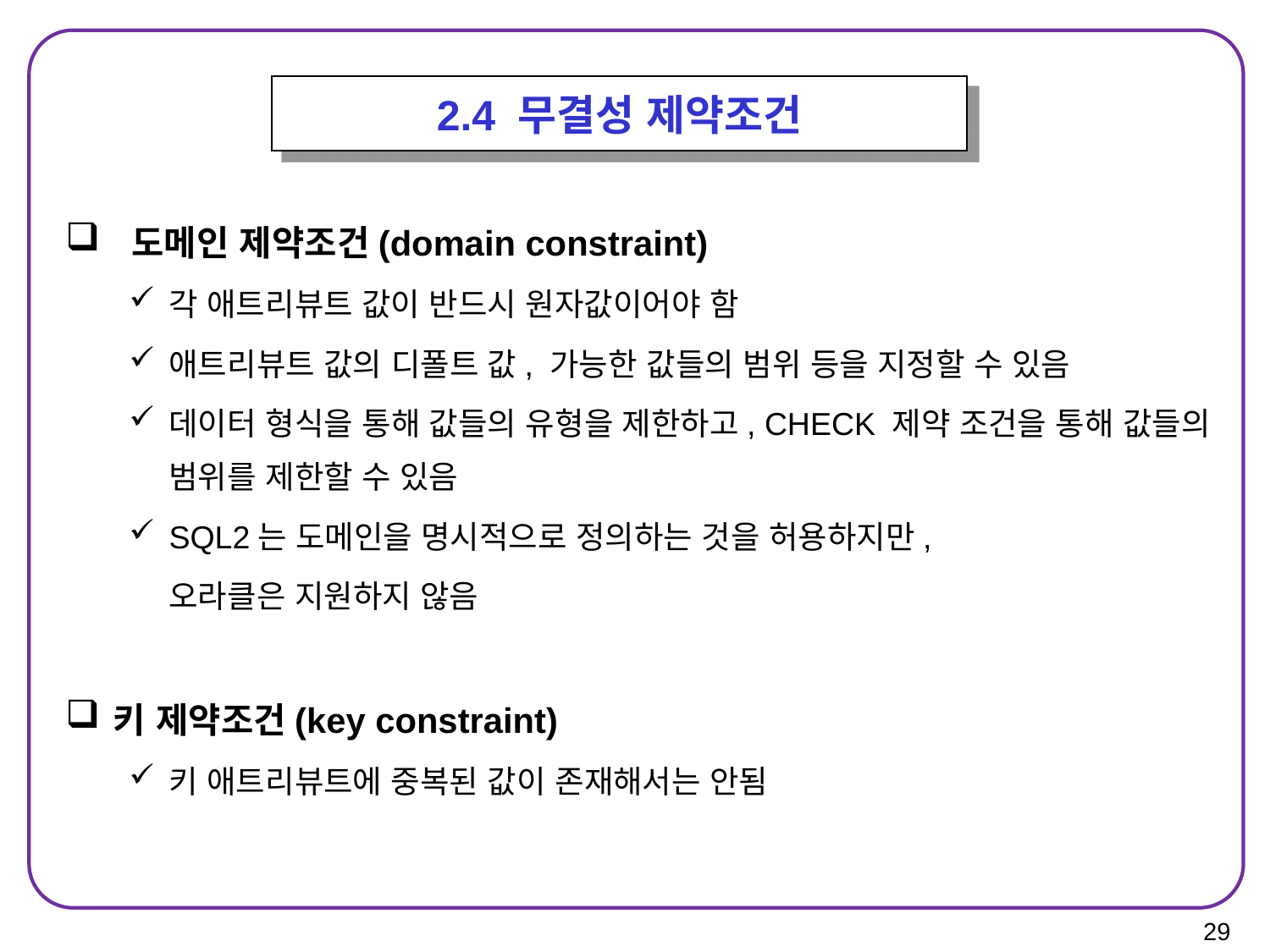

2.4 무결성 제약조건
 도메인 제약조건(domain constraint)
각 애트리뷰트 값이 반드시 원자값이어야 함
애트리뷰트 값의 디폴트 값, 가능한 값들의 범위 등을 지정할 수 있음
데이터 형식을 통해 값들의 유형을 제한하고, CHECK 제약 조건을 통해 값들의 범위를 제한할 수 있음
SQL2는 도메인을 명시적으로 정의하는 것을 허용하지만,
	오라클은 지원하지 않음

키 제약조건(key constraint)
키 애트리뷰트에 중복된 값이 존재해서는 안됨

29